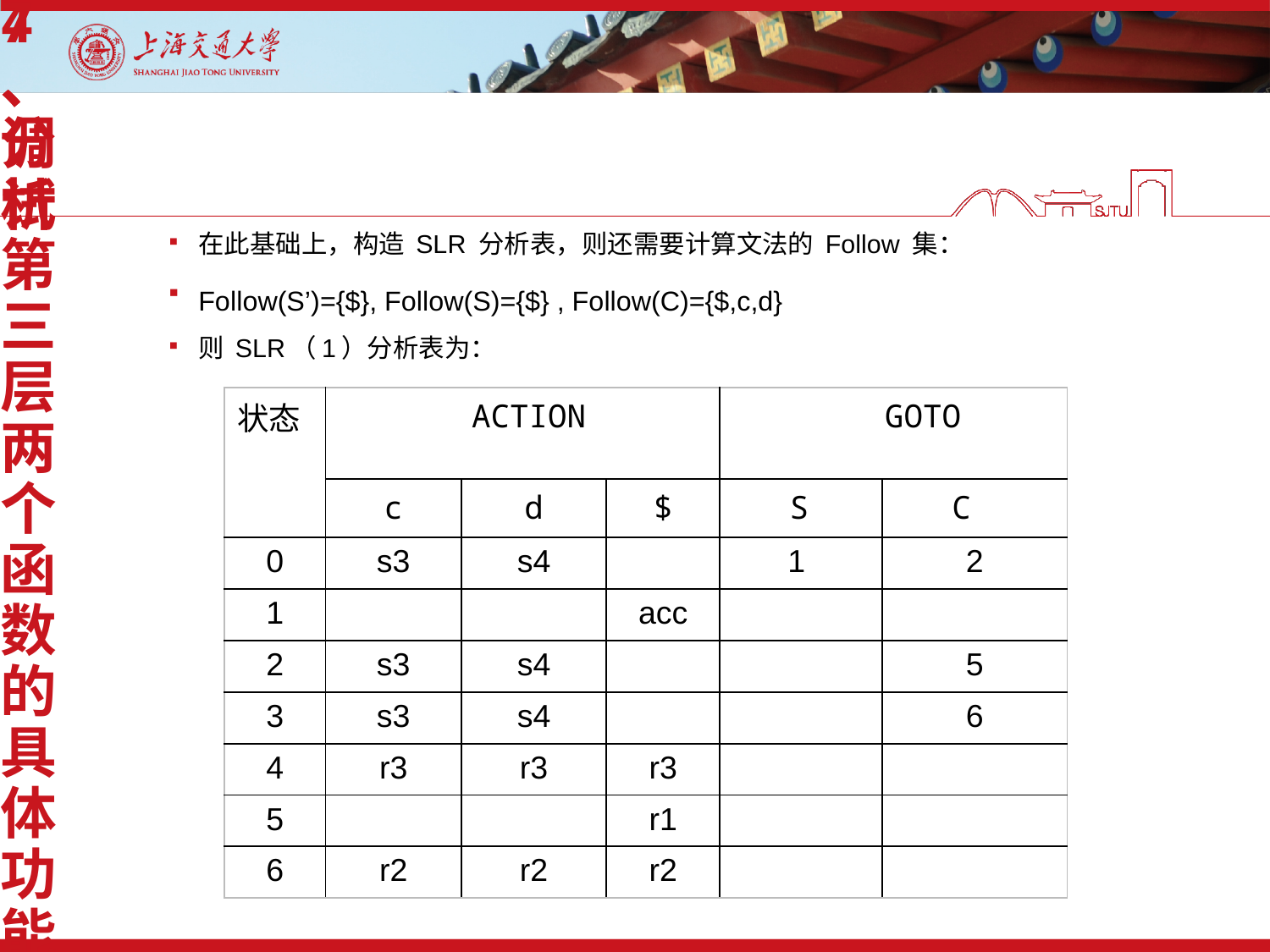

4、分析第三层两个函数的具体功能
7、调试
#
在此基础上，构造 SLR 分析表，则还需要计算文法的 Follow 集：
Follow(S’)={$}, Follow(S)={$} , Follow(C)={$,c,d}
则 SLR（1）分析表为：
| 状态 | ACTION |  |  | GOTO |  |
| --- | --- | --- | --- | --- | --- |
|  | c | d | $ | S | C |
| 0 | s3 | s4 |  | 1 | 2 |
| 1 |  |  | acc |  |  |
| 2 | s3 | s4 |  |  | 5 |
| 3 | s3 | s4 |  |  | 6 |
| 4 | r3 | r3 | r3 |  |  |
| 5 |  |  | r1 |  |  |
| 6 | r2 | r2 | r2 |  |  |